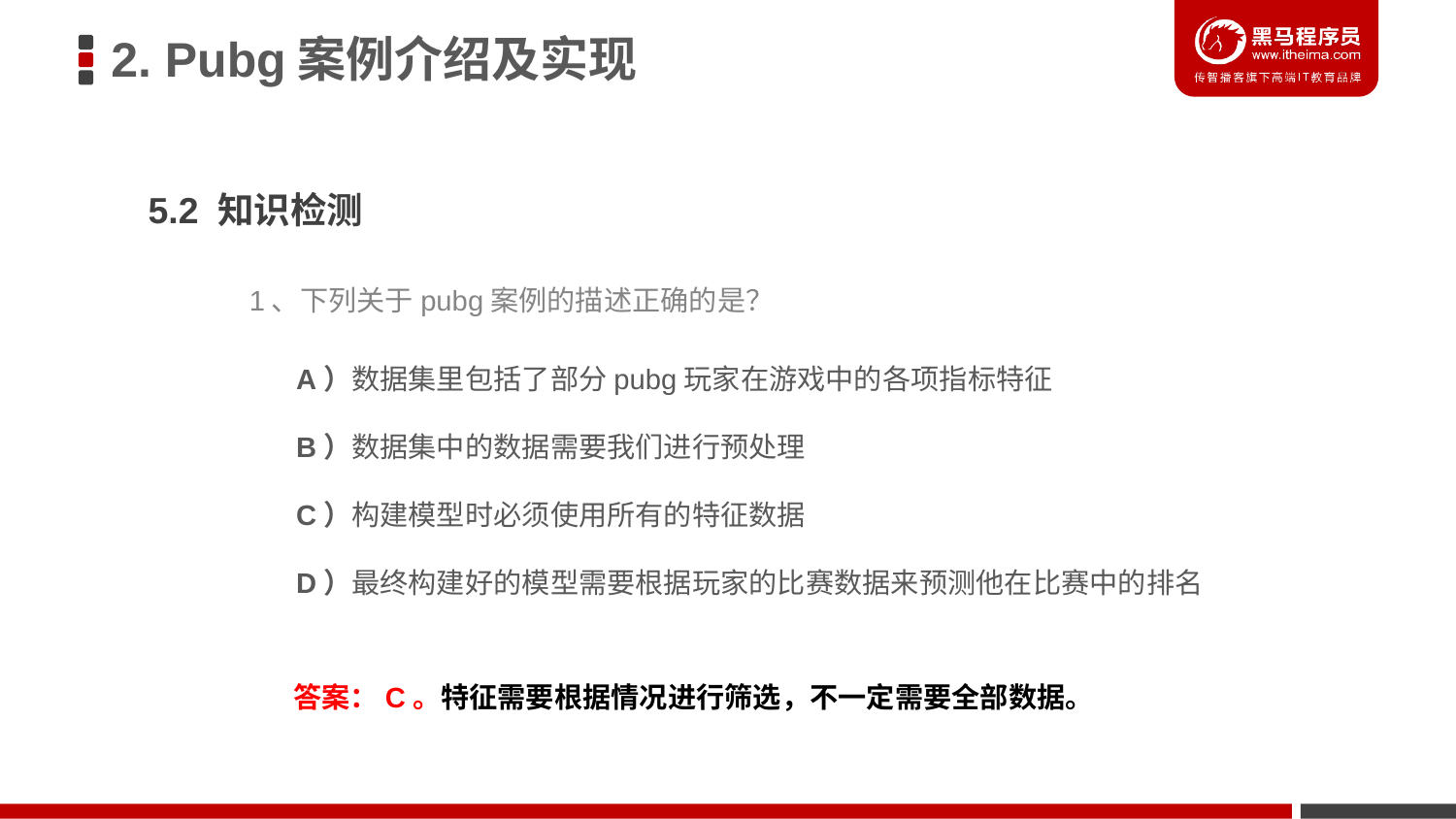

2. Pubg案例介绍及实现
5.2 知识检测
1、下列关于pubg案例的描述正确的是？
A）数据集里包括了部分pubg玩家在游戏中的各项指标特征

B）数据集中的数据需要我们进行预处理

C）构建模型时必须使用所有的特征数据

D）最终构建好的模型需要根据玩家的比赛数据来预测他在比赛中的排名
答案：C。特征需要根据情况进行筛选，不一定需要全部数据。